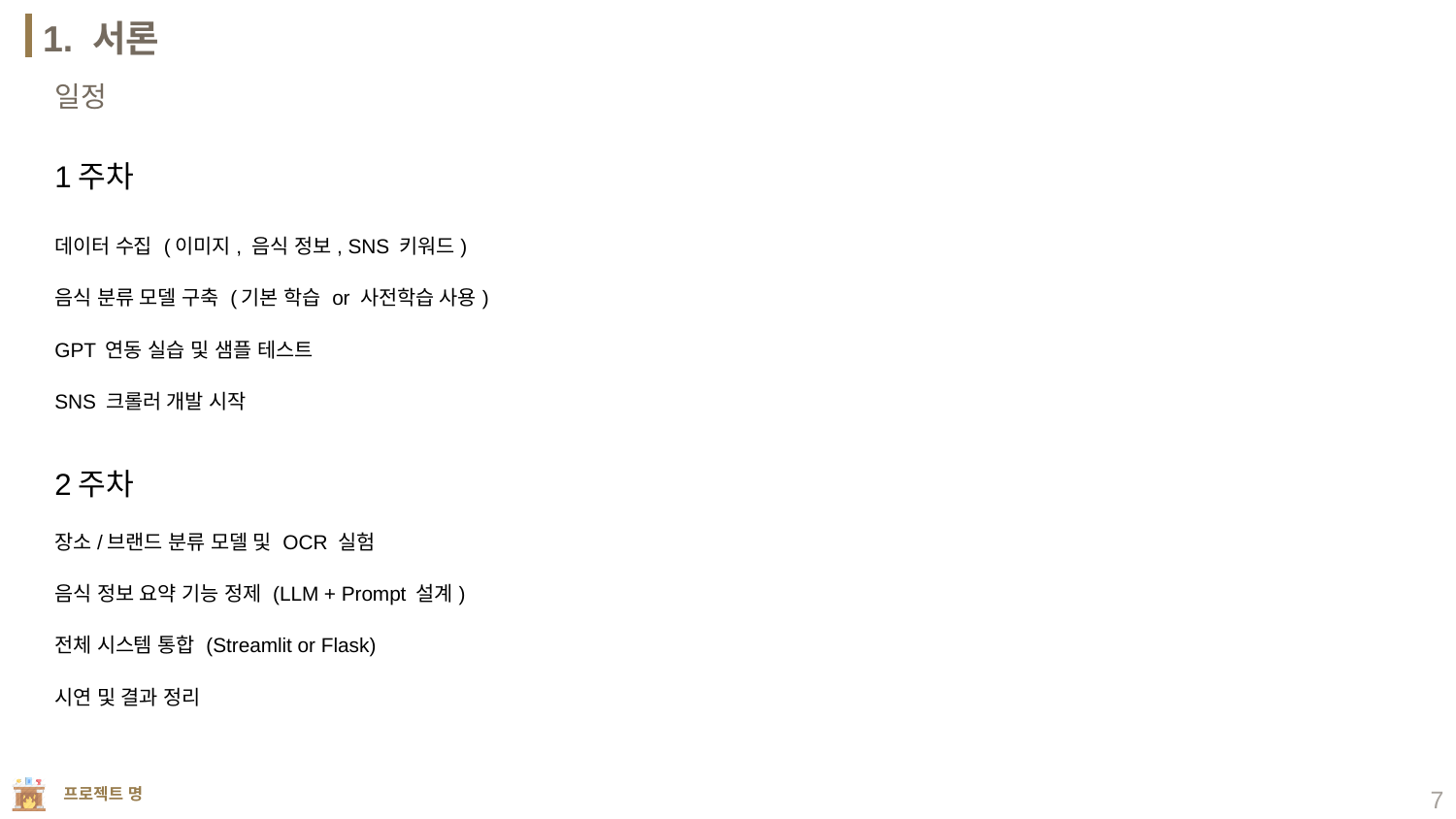

1. 서론
일정
| 1주차 데이터 수집 (이미지, 음식 정보, SNS 키워드) 음식 분류 모델 구축 (기본 학습 or 사전학습 사용) GPT 연동 실습 및 샘플 테스트 SNS 크롤러 개발 시작 2주차 장소/브랜드 분류 모델 및 OCR 실험 음식 정보 요약 기능 정제 (LLM + Prompt 설계) 전체 시스템 통합 (Streamlit or Flask) 시연 및 결과 정리 |  |  |
| --- | --- | --- |
|  |  |  |
|  |  |  |
|  |  |  |
7